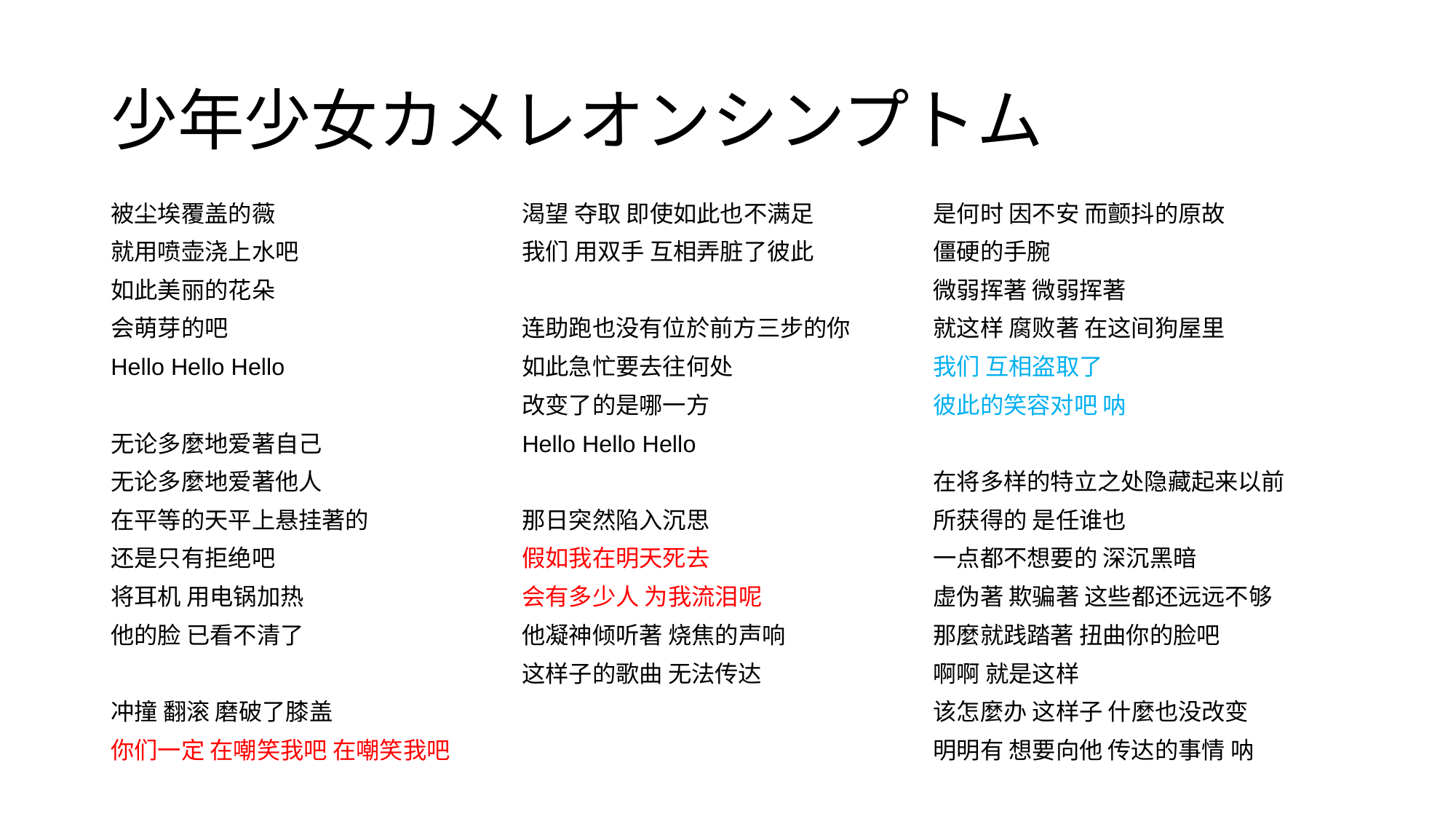

# 少年少女カメレオンシンプトム
被尘埃覆盖的薇
就用喷壶浇上水吧
如此美丽的花朵
会萌芽的吧
Hello Hello Hello

无论多麼地爱著自己
无论多麼地爱著他人
在平等的天平上悬挂著的
还是只有拒绝吧
将耳机 用电锅加热
他的脸 已看不清了

冲撞 翻滚 磨破了膝盖
你们一定 在嘲笑我吧 在嘲笑我吧
渴望 夺取 即使如此也不满足
我们 用双手 互相弄脏了彼此

连助跑也没有位於前方三步的你
如此急忙要去往何处
改变了的是哪一方
Hello Hello Hello

那日突然陷入沉思
假如我在明天死去
会有多少人 为我流泪呢
他凝神倾听著 烧焦的声响
这样子的歌曲 无法传达

是何时 因不安 而颤抖的原故
僵硬的手腕
微弱挥著 微弱挥著
就这样 腐败著 在这间狗屋里
我们 互相盗取了
彼此的笑容对吧 呐

在将多样的特立之处隐藏起来以前
所获得的 是任谁也
一点都不想要的 深沉黑暗
虚伪著 欺骗著 这些都还远远不够
那麼就践踏著 扭曲你的脸吧
啊啊 就是这样
该怎麼办 这样子 什麼也没改变
明明有 想要向他 传达的事情 呐